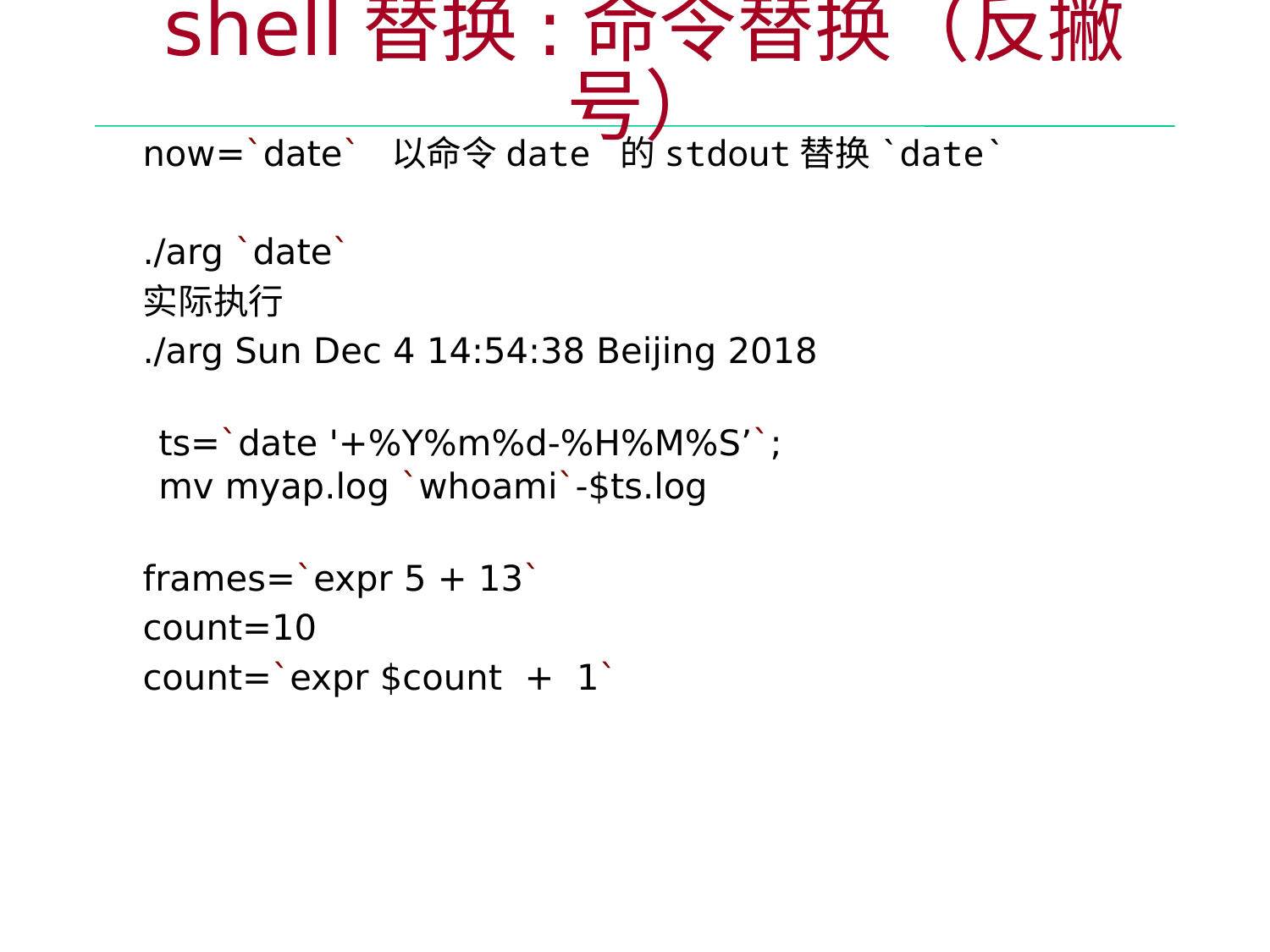

shell替换:命令替换（反撇号）
now=`date`  以命令date 的stdout替换`date`

./arg `date`
实际执行
./arg Sun Dec 4 14:54:38 Beijing 2018

ts=`date '+%Y%m%d-%H%M%S’`;
mv myap.log `whoami`-$ts.log

frames=`expr 5 + 13`
count=10
count=`expr $count  +  1`